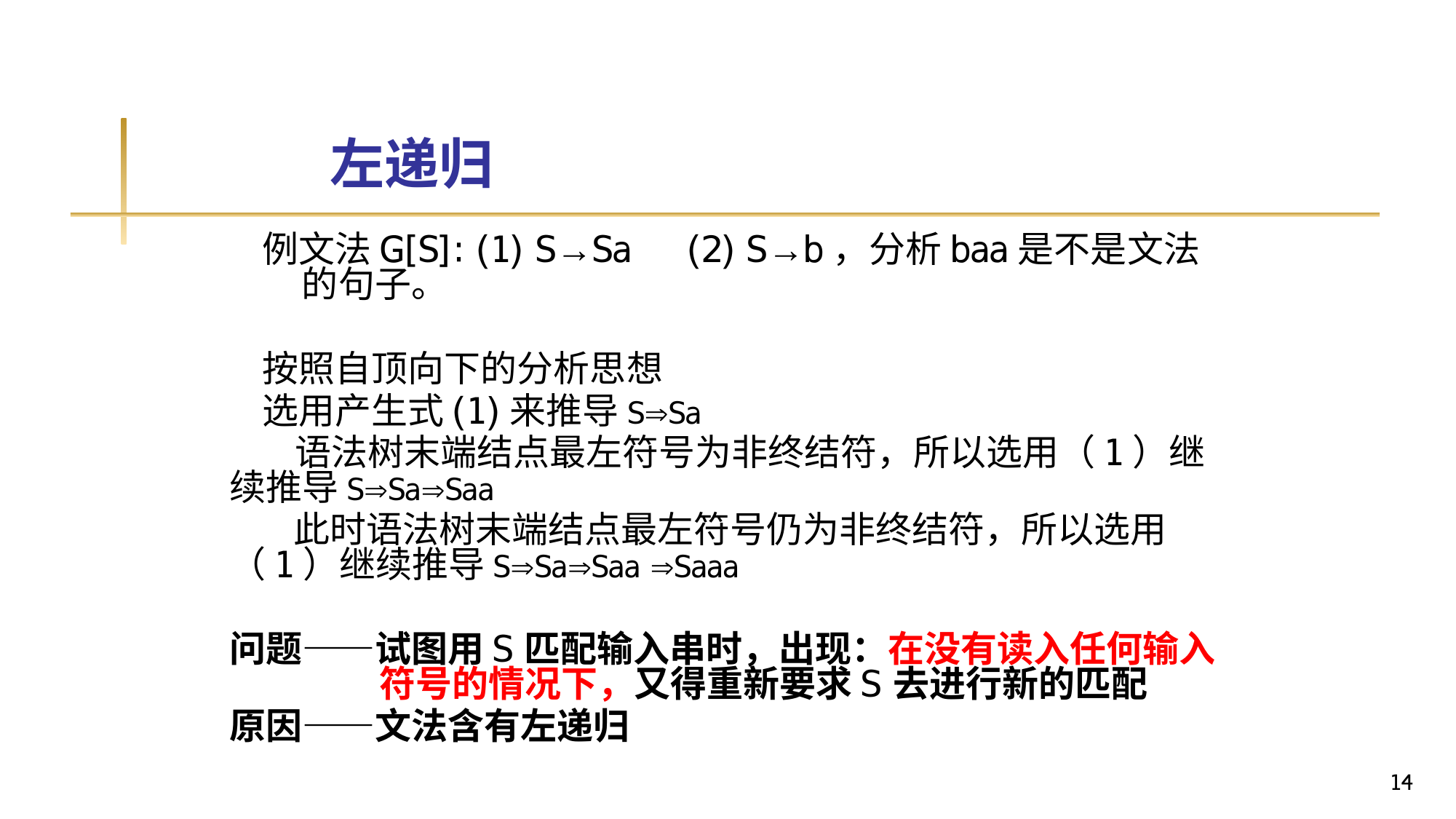

左递归
   例文法G[S]: (1) S→Sa     (2) S→b，分析baa是不是文法的句子。

   按照自顶向下的分析思想
   选用产生式(1)来推导S⇒Sa
   语法树末端结点最左符号为非终结符，所以选用（1）继续推导S⇒Sa⇒Saa
   此时语法树末端结点最左符号仍为非终结符，所以选用（1）继续推导S⇒Sa⇒Saa ⇒Saaa

问题——试图用S匹配输入串时，出现：在没有读入任何输入符号的情况下，又得重新要求S去进行新的匹配
原因——文法含有左递归

14